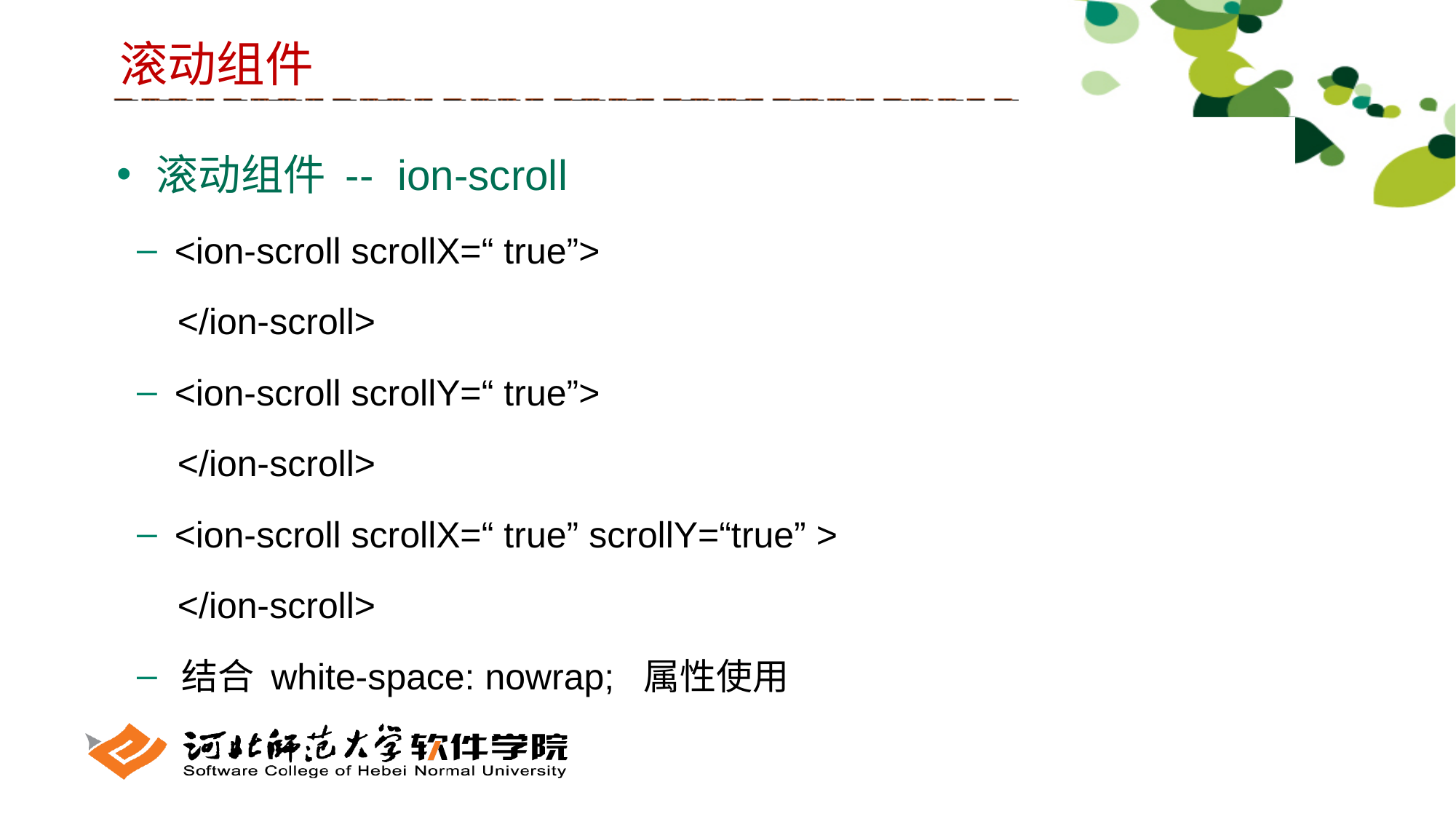

滚动组件
 滚动组件 --  ion-scroll
 <ion-scroll scrollX=“ true”>
    </ion-scroll>
 <ion-scroll scrollY=“ true”>
    </ion-scroll>
 <ion-scroll scrollX=“ true” scrollY=“true” >
    </ion-scroll>
 结合 white-space: nowrap;  属性使用